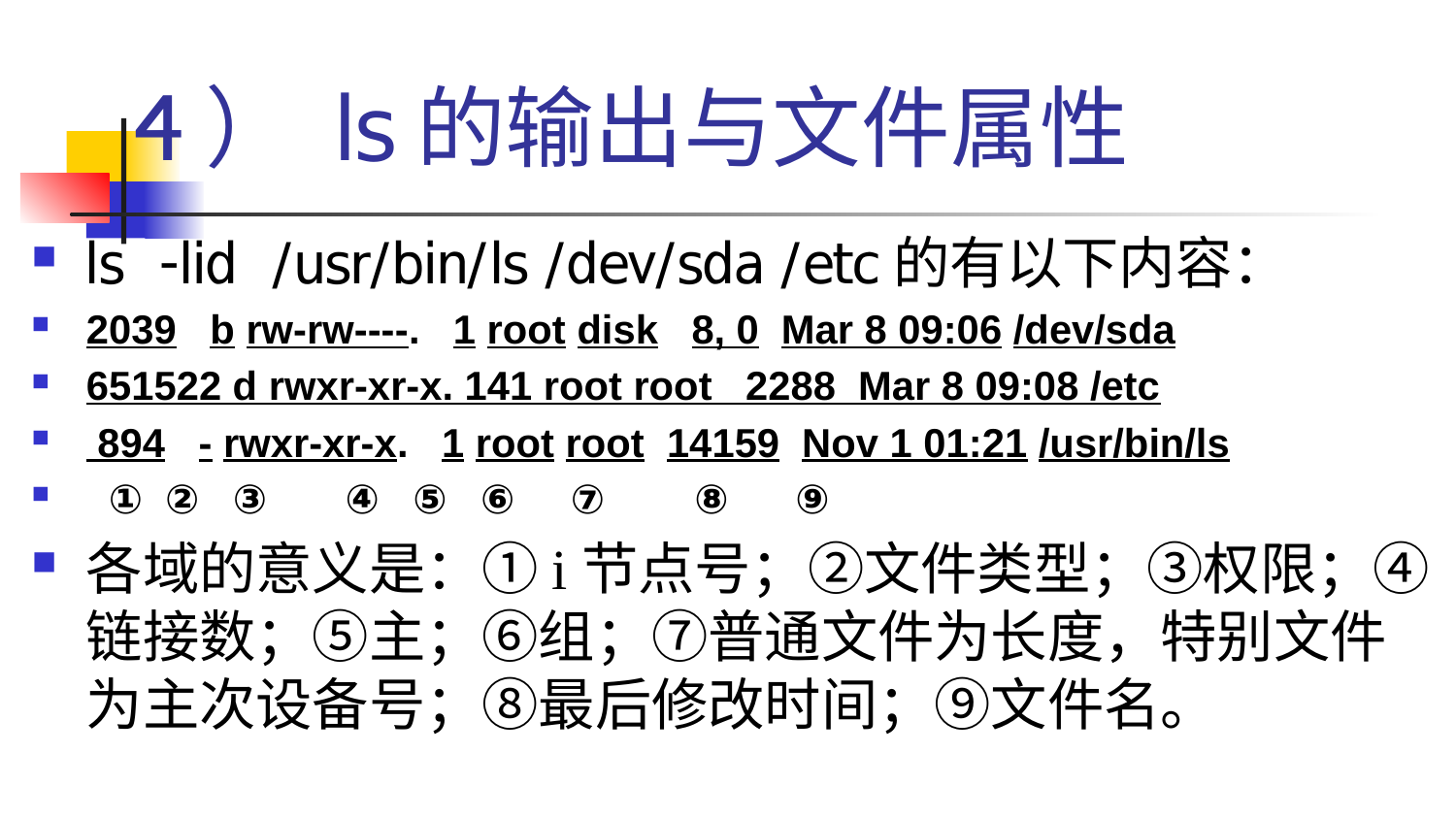

# 4） ls的输出与文件属性
ls  -lid  /usr/bin/ls /dev/sda /etc的有以下内容：
2039   b rw-rw----.   1 root disk   8, 0  Mar 8 09:06 /dev/sda
651522 d rwxr-xr-x. 141 root root   2288  Mar 8 09:08 /etc
 894   - rwxr-xr-x.   1 root root  14159  Nov 1 01:21 /usr/bin/ls
  ①  ②   ③       ④   ⑤   ⑥     ⑦        ⑧      ⑨
各域的意义是：①i节点号；②文件类型；③权限；④链接数；⑤主；⑥组；⑦普通文件为长度，特别文件为主次设备号；⑧最后修改时间；⑨文件名。